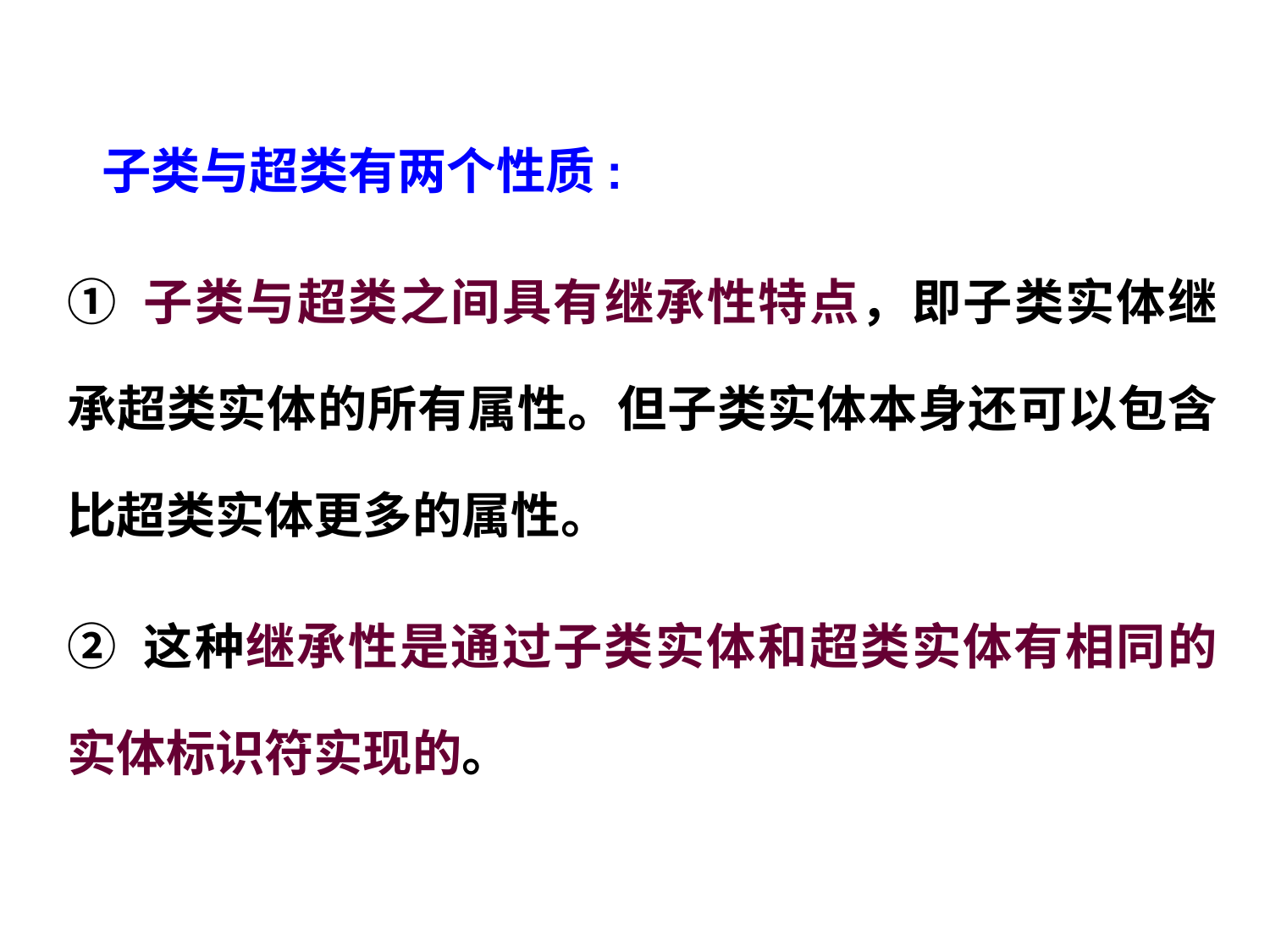

子类与超类有两个性质:
① 子类与超类之间具有继承性特点，即子类实体继承超类实体的所有属性。但子类实体本身还可以包含比超类实体更多的属性。
② 这种继承性是通过子类实体和超类实体有相同的实体标识符实现的。